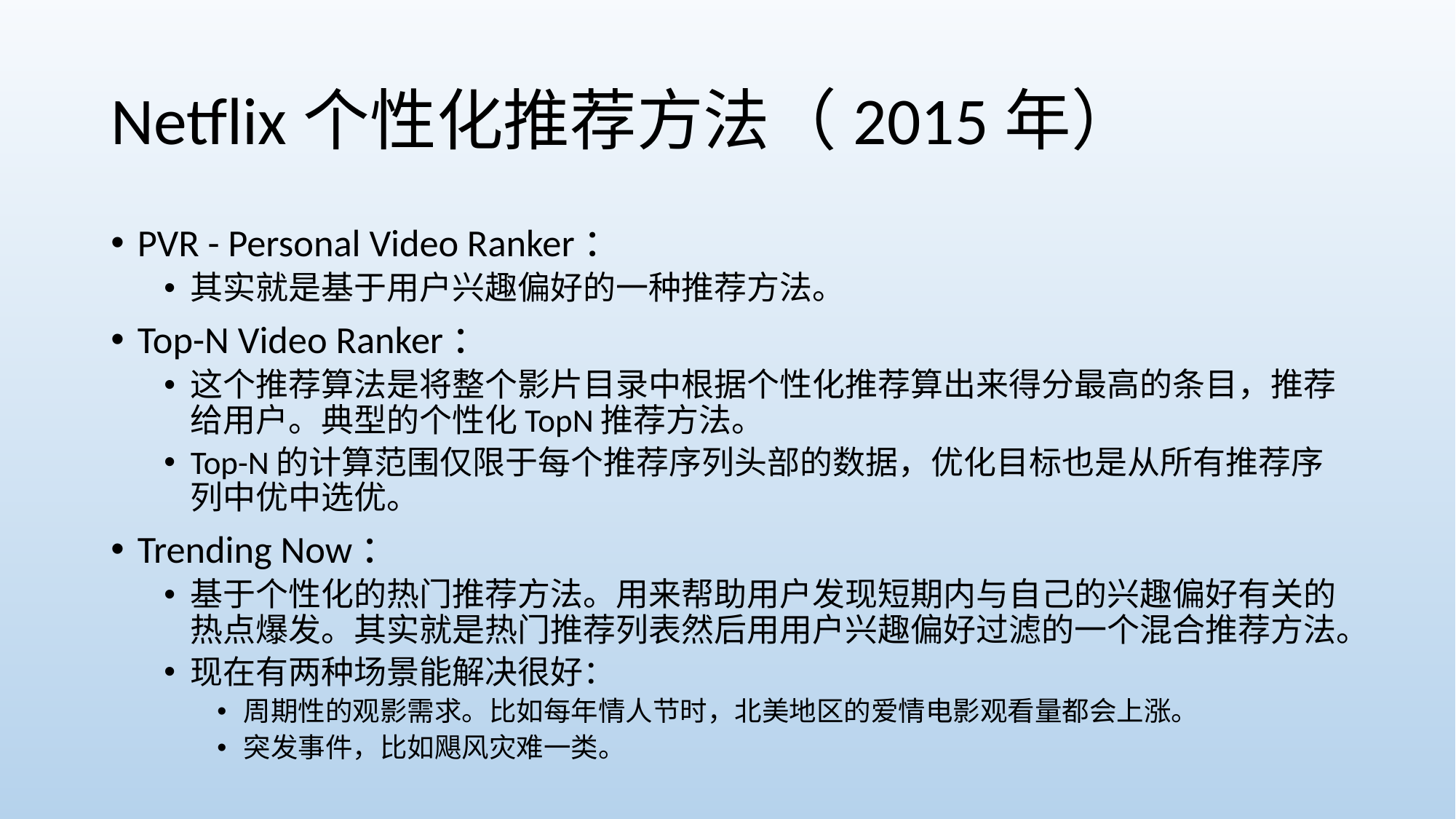

# Netflix个性化推荐方法（2015年）
PVR - Personal Video Ranker：
其实就是基于用户兴趣偏好的一种推荐方法。
Top-N Video Ranker：
这个推荐算法是将整个影片目录中根据个性化推荐算出来得分最高的条目，推荐给用户。典型的个性化TopN推荐方法。
Top-N的计算范围仅限于每个推荐序列头部的数据，优化目标也是从所有推荐序列中优中选优。
Trending Now：
基于个性化的热门推荐方法。用来帮助用户发现短期内与自己的兴趣偏好有关的热点爆发。其实就是热门推荐列表然后用用户兴趣偏好过滤的一个混合推荐方法。
现在有两种场景能解决很好：
周期性的观影需求。比如每年情人节时，北美地区的爱情电影观看量都会上涨。
突发事件，比如飓风灾难一类。